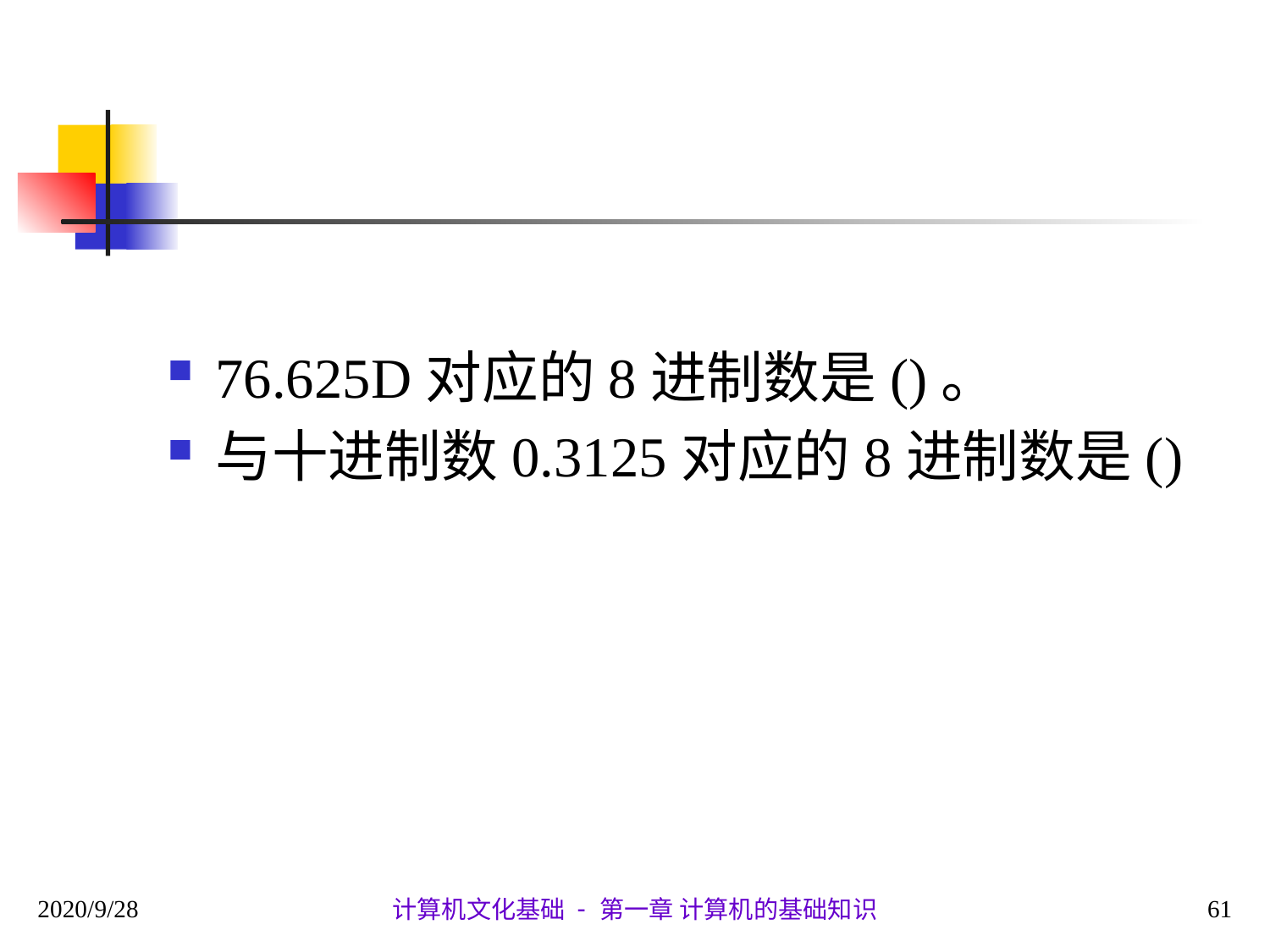

#

76.625D对应的8进制数是()。
与十进制数0.3125对应的8进制数是()
2020/9/28
61
计算机文化基础 - 第一章 计算机的基础知识